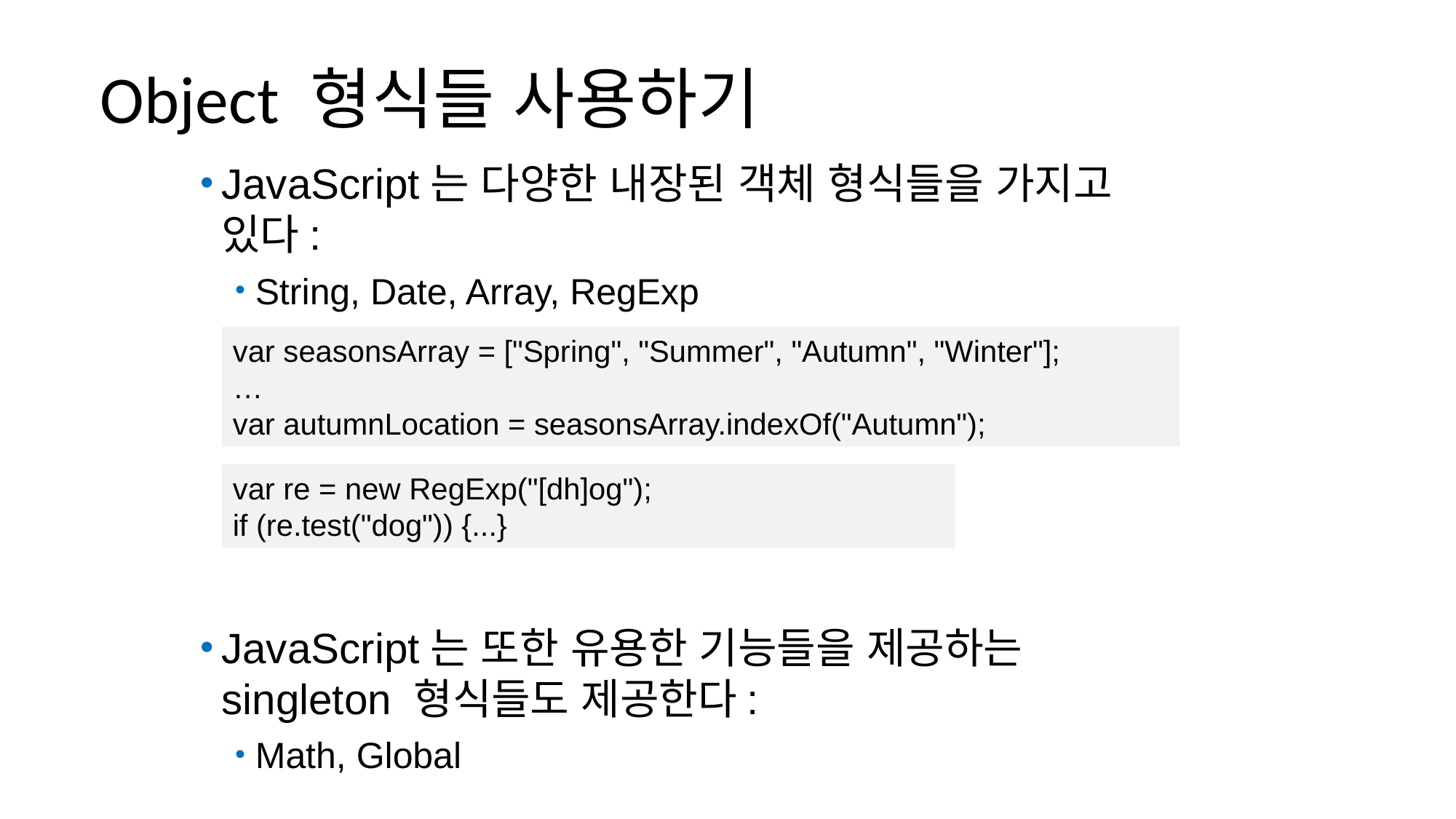

# Object 형식들 사용하기
JavaScript는 다양한 내장된 객체 형식들을 가지고 있다:
String, Date, Array, RegExp

JavaScript는 또한 유용한 기능들을 제공하는   singleton 형식들도 제공한다:
Math, Global
var seasonsArray = ["Spring", "Summer", "Autumn", "Winter"];
…
var autumnLocation = seasonsArray.indexOf("Autumn");
var re = new RegExp("[dh]og");
if (re.test("dog")) {...}